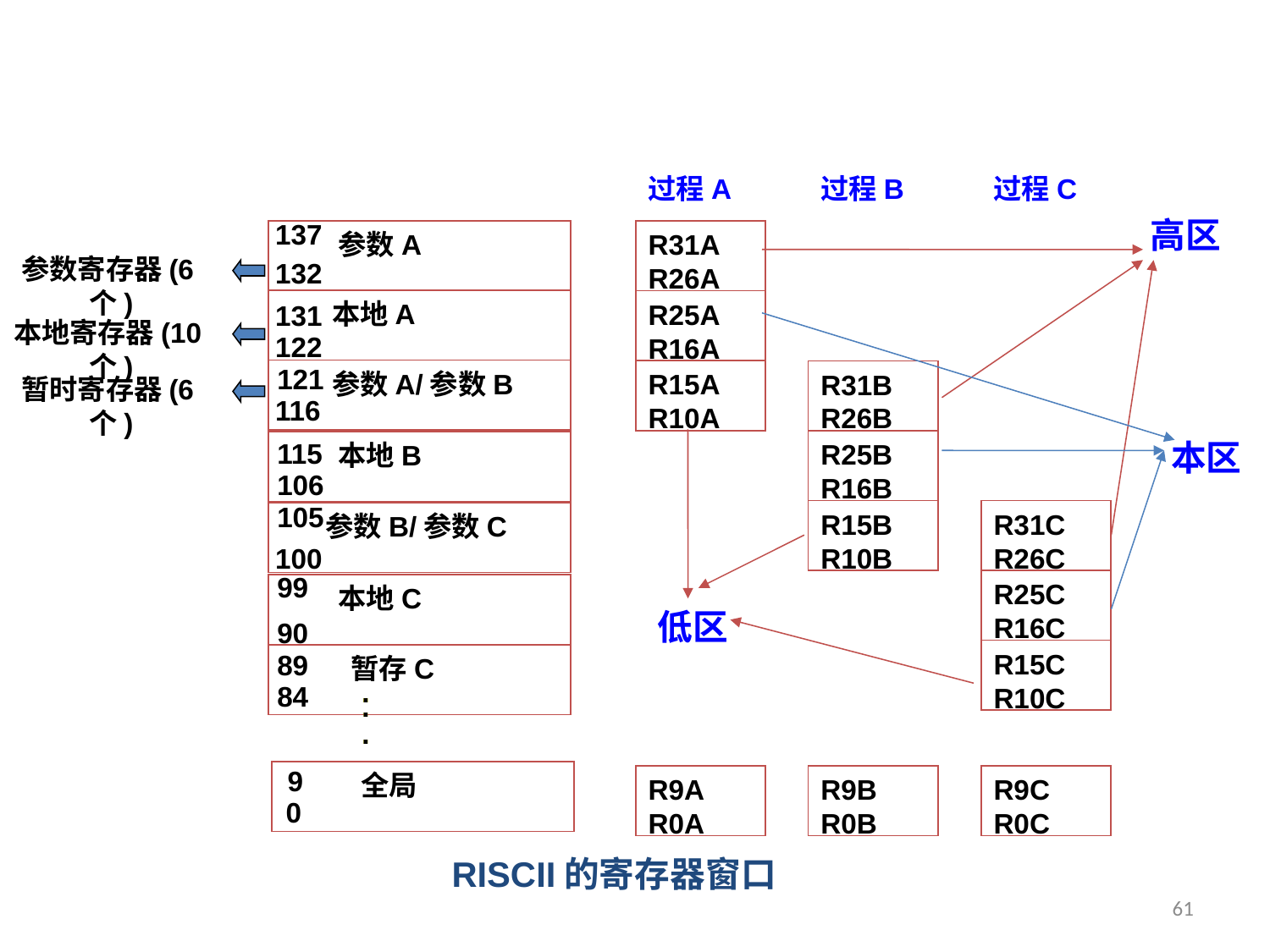

过程A
过程B
过程C
高区
137
        参数A
R31A
R26A
R25A
R16A
R15A
R10A
参数寄存器(6个)

本地寄存器(10个)

暂时寄存器(6个)

132

       本地A
131

122
121
       参数A/参数B
R31B
R26B
R25B
R16B
R15B
R10B
116

本区
115
        本地B

106
105
R31C
R26C
R25C
R16C
R15C
R10C
      参数B/参数C
100

99
        本地C
低区
90

89
          暂存C
.
.
.
.
.
.
.

84
9
           全局
R9A
R0A
R9B
R0B
R9C
R0C
0
RISCII的寄存器窗口
61